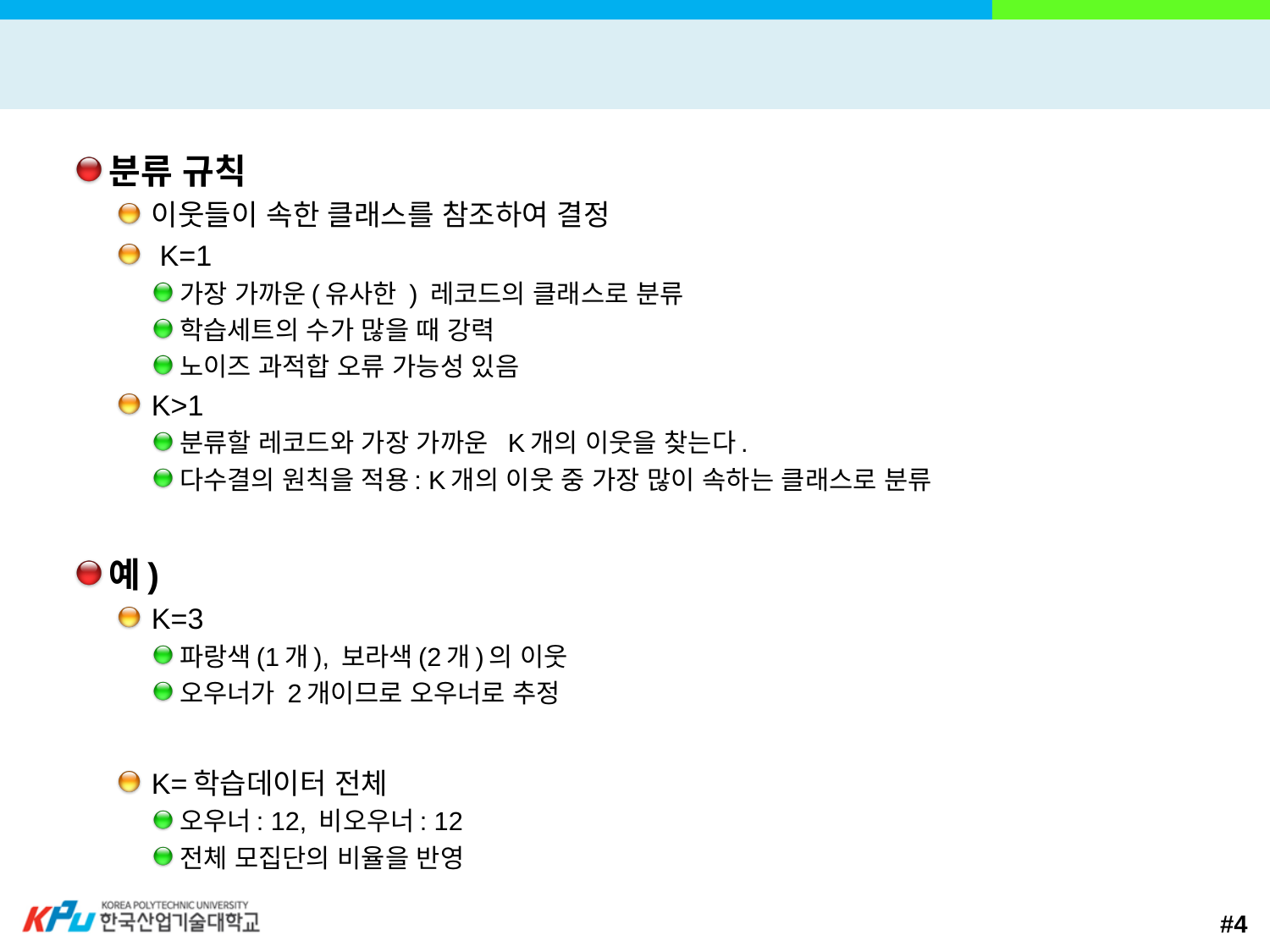

#
분류 규칙
이웃들이 속한 클래스를 참조하여 결정
 K=1
가장 가까운(유사한 ) 레코드의 클래스로 분류
학습세트의 수가 많을 때 강력
노이즈 과적합 오류 가능성 있음
K>1
분류할 레코드와 가장 가까운  K개의 이웃을 찾는다.
다수결의 원칙을 적용: K개의 이웃 중 가장 많이 속하는 클래스로 분류

예)
K=3
파랑색(1개), 보라색(2개)의 이웃
오우너가 2개이므로 오우너로 추정

K=학습데이터 전체
오우너: 12, 비오우너: 12
전체 모집단의 비율을 반영